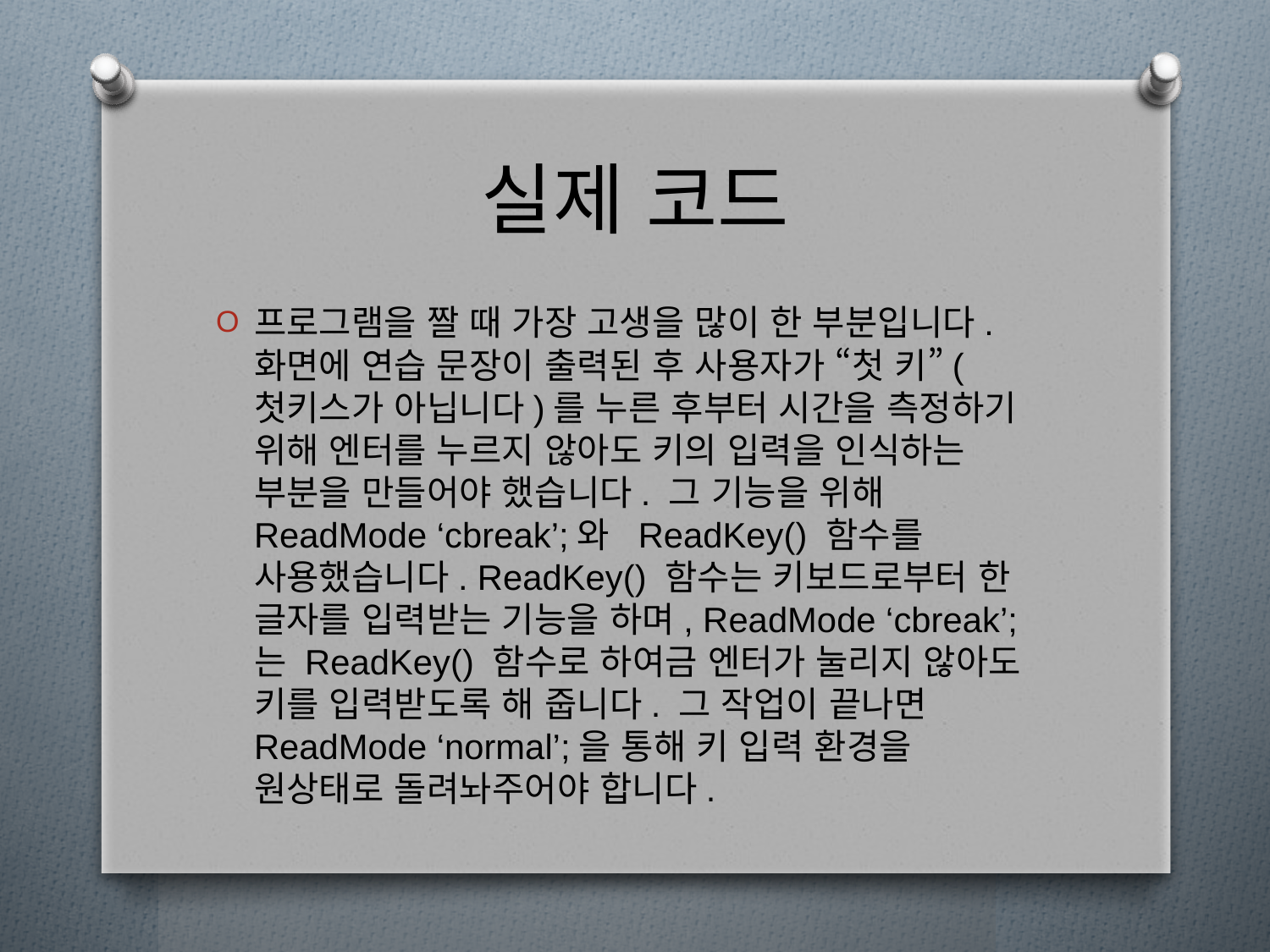

# 실제 코드
프로그램을 짤 때 가장 고생을 많이 한 부분입니다. 화면에 연습 문장이 출력된 후 사용자가 “첫 키”(첫키스가 아닙니다)를 누른 후부터 시간을 측정하기 위해 엔터를 누르지 않아도 키의 입력을 인식하는 부분을 만들어야 했습니다. 그 기능을 위해 ReadMode ‘cbreak’;와  ReadKey() 함수를 사용했습니다. ReadKey() 함수는 키보드로부터 한 글자를 입력받는 기능을 하며, ReadMode ‘cbreak’;는 ReadKey() 함수로 하여금 엔터가 눌리지 않아도 키를 입력받도록 해 줍니다. 그 작업이 끝나면 ReadMode ‘normal’;을 통해 키 입력 환경을 원상태로 돌려놔주어야 합니다.